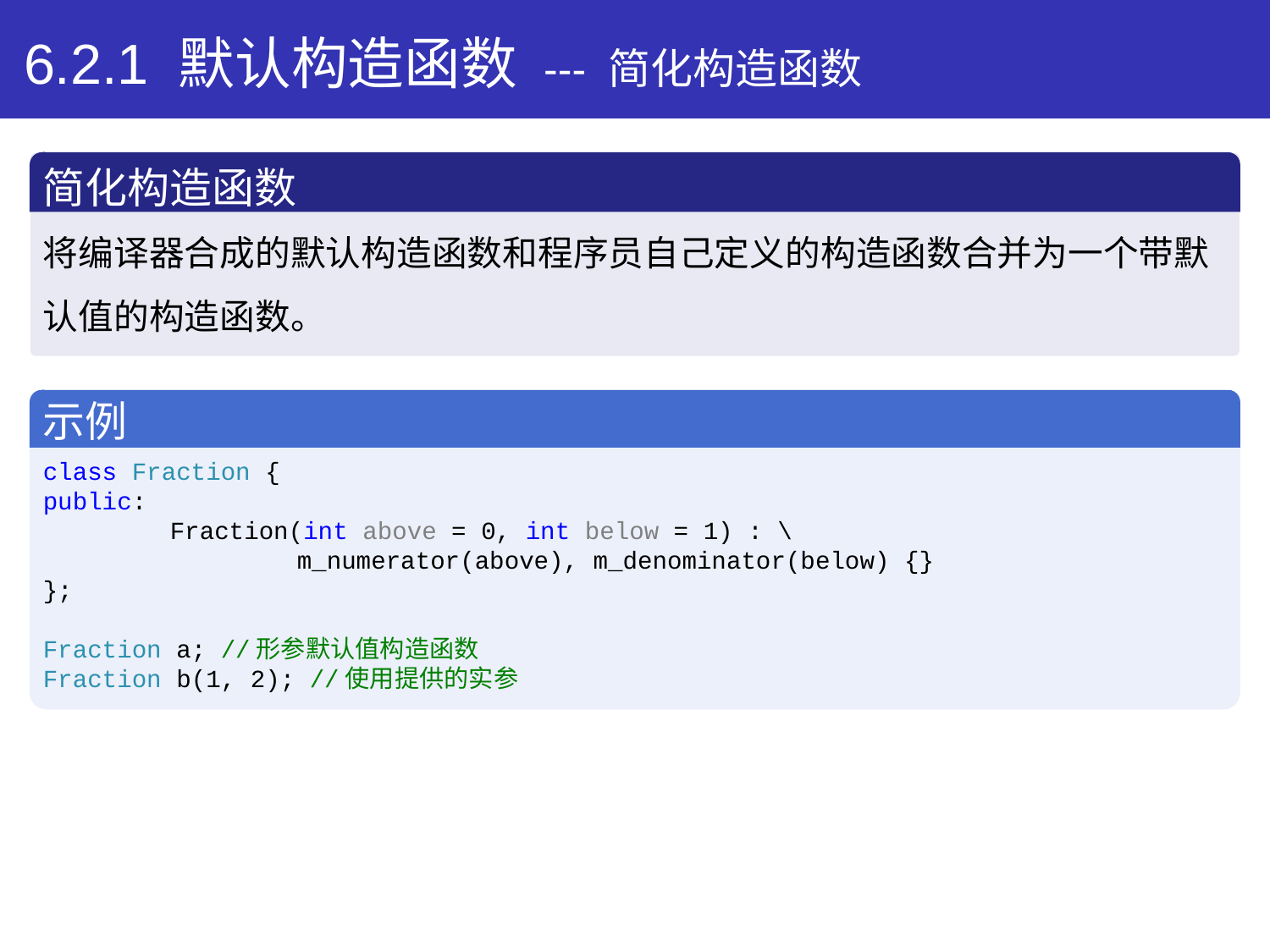

6.2.1 默认构造函数 --- 简化构造函数

简化构造函数
将编译器合成的默认构造函数和程序员自己定义的构造函数合并为一个带默认值的构造函数。
示例

class Fraction {
public:
	Fraction(int above = 0, int below = 1) : \
		m_numerator(above), m_denominator(below) {}
};

Fraction a; //形参默认值构造函数
Fraction b(1, 2); //使用提供的实参
22